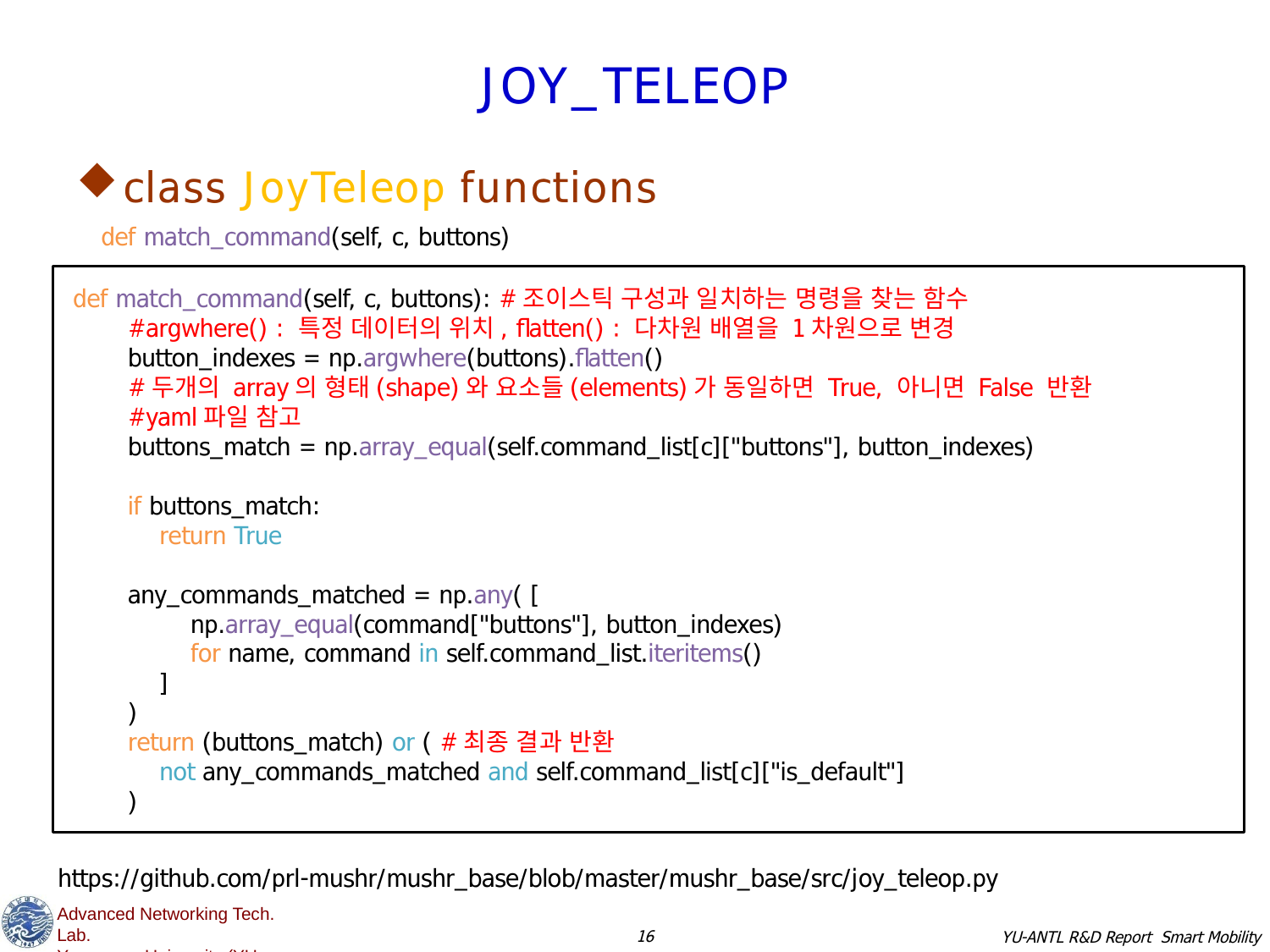

# JOY_TELEOP
class JoyTeleop functions
def match_command(self, c, buttons)

 def match_command(self, c, buttons): #조이스틱 구성과 일치하는 명령을 찾는 함수
        #argwhere() : 특정 데이터의 위치, flatten() : 다차원 배열을 1차원으로 변경
        button_indexes = np.argwhere(buttons).flatten()
        #두개의 array의 형태(shape)와 요소들(elements)가 동일하면 True, 아니면 False 반환
        #yaml파일 참고
        buttons_match = np.array_equal(self.command_list[c]["buttons"], button_indexes)

        if buttons_match:
            return True

        any_commands_matched = np.any( [
                np.array_equal(command["buttons"], button_indexes)
                for name, command in self.command_list.iteritems()
            ]
        )
        return (buttons_match) or ( #최종 결과 반환
            not any_commands_matched and self.command_list[c]["is_default"]
        )

https://github.com/prl-mushr/mushr_base/blob/master/mushr_base/src/joy_teleop.py